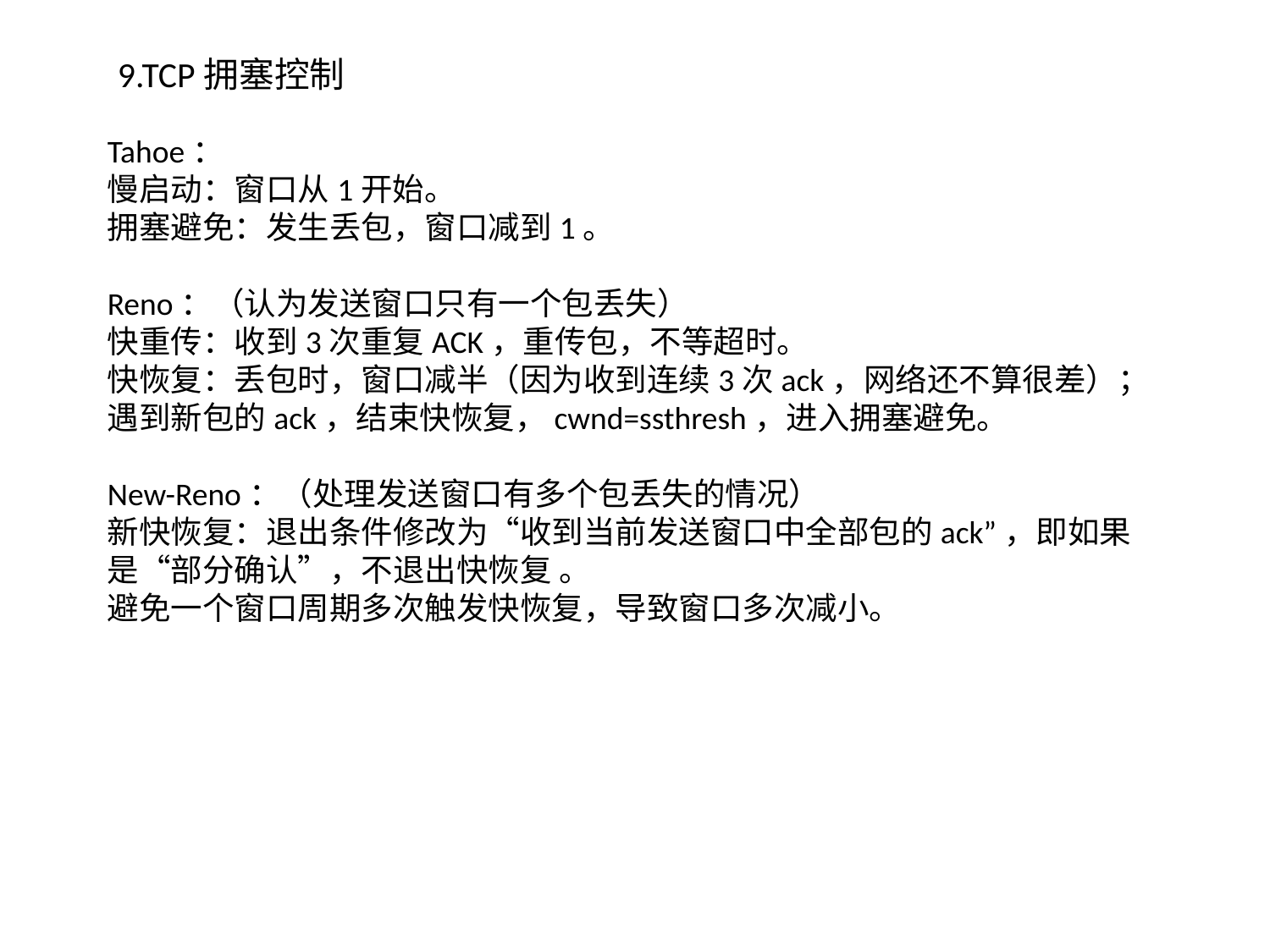

9.TCP拥塞控制
Tahoe：
慢启动：窗口从1开始。
拥塞避免：发生丢包，窗口减到1。

Reno：（认为发送窗口只有一个包丢失）
快重传：收到3次重复ACK，重传包，不等超时。
快恢复：丢包时，窗口减半（因为收到连续3次ack，网络还不算很差）；遇到新包的ack，结束快恢复，cwnd=ssthresh，进入拥塞避免。

New-Reno：（处理发送窗口有多个包丢失的情况）
新快恢复：退出条件修改为“收到当前发送窗口中全部包的ack”，即如果是“部分确认”，不退出快恢复 。
避免一个窗口周期多次触发快恢复，导致窗口多次减小。